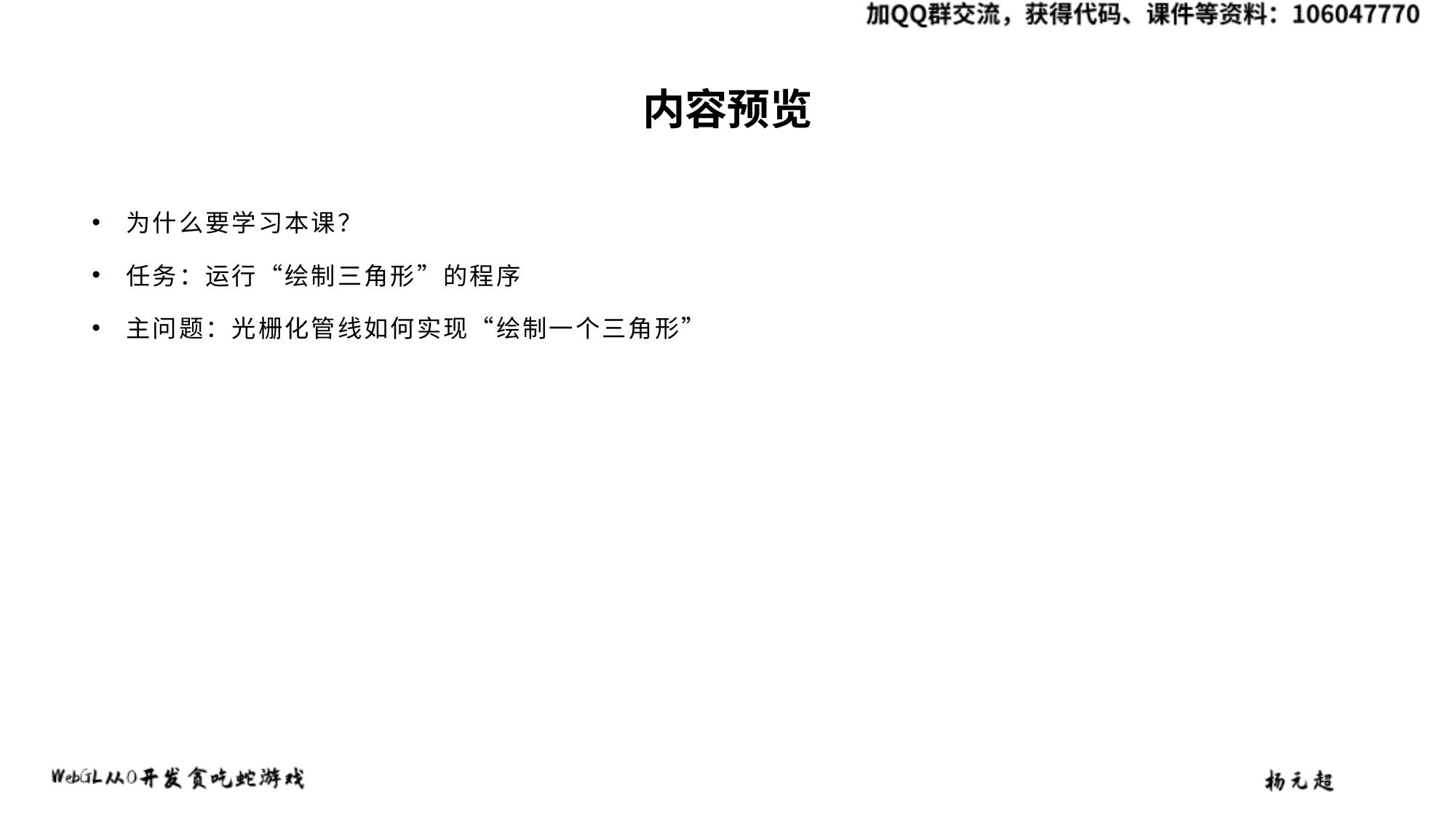

为什么要学习本课？
任务：运行“绘制三角形”的程序
主问题：光栅化管线如何实现“绘制一个三角形”